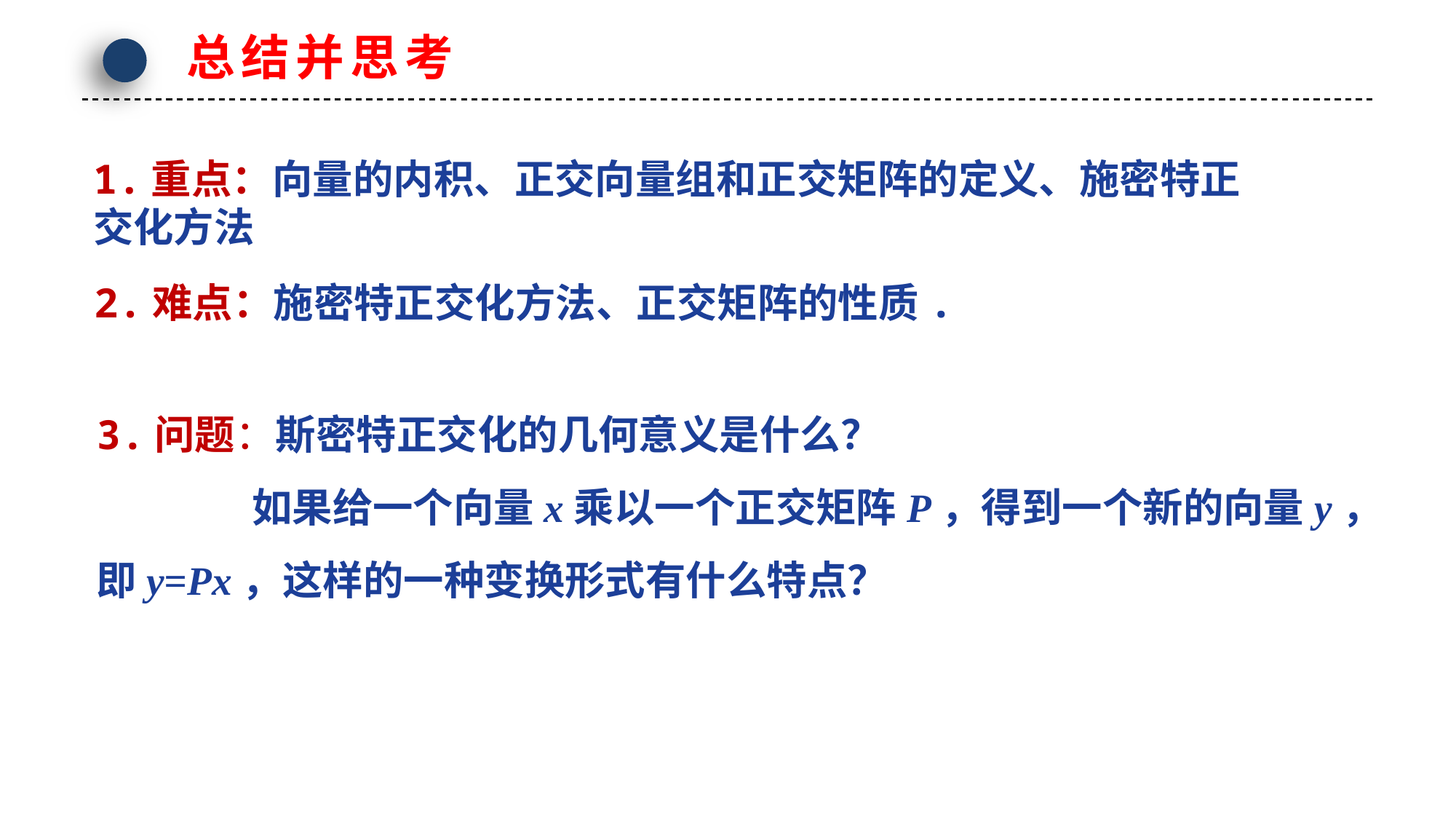

总结并思考
四、小结与思考

1.重点：向量的内积、正交向量组和正交矩阵的定义、施密特正交化方法
2.难点：施密特正交化方法、正交矩阵的性质.
3.问题：斯密特正交化的几何意义是什么？
                如果给一个向量x乘以一个正交矩阵P，得到一个新的向量y，即y=Px，这样的一种变换形式有什么特点？